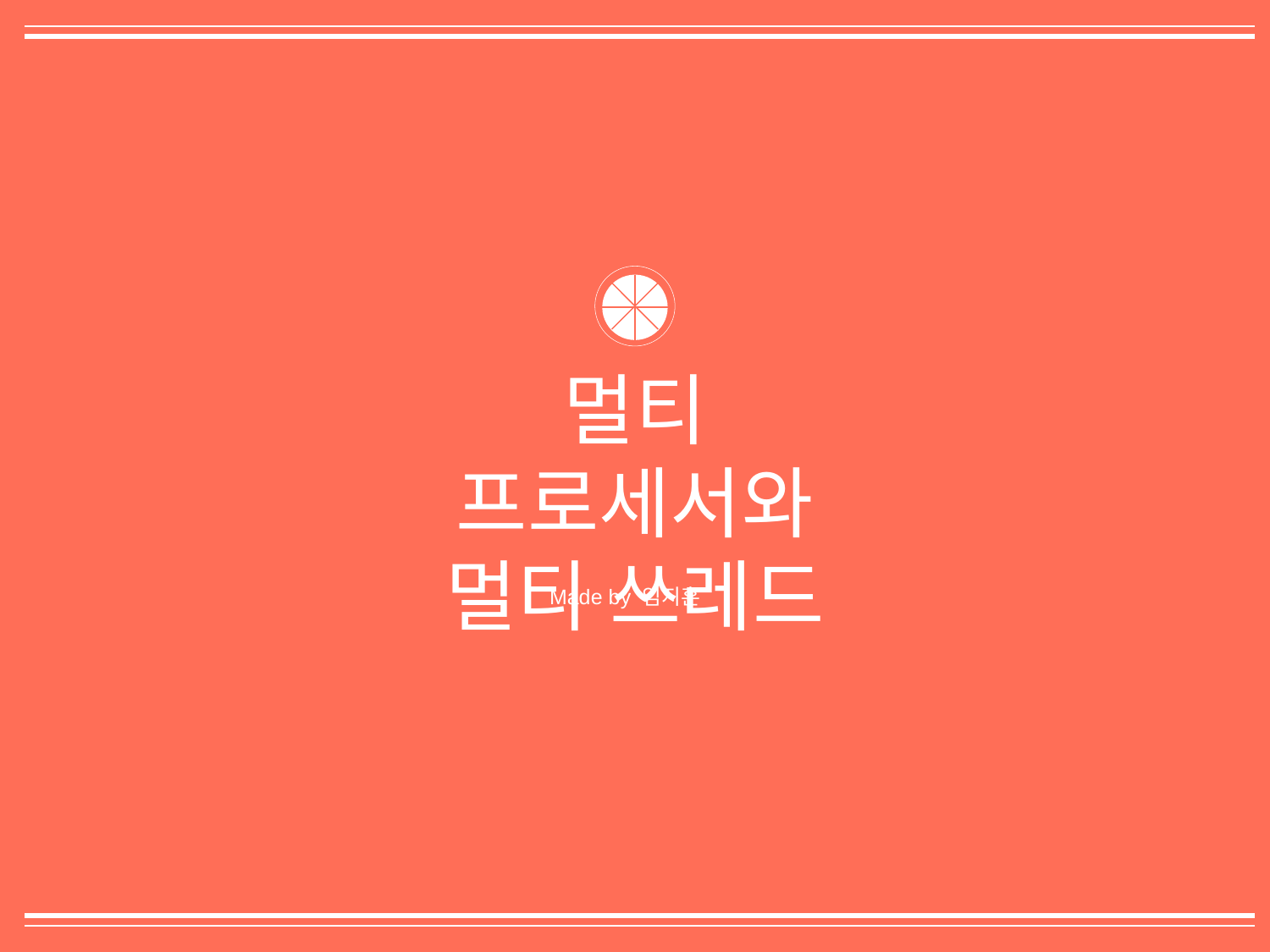

멀티 프로세서와
멀티 쓰레드
Made by 임지훈